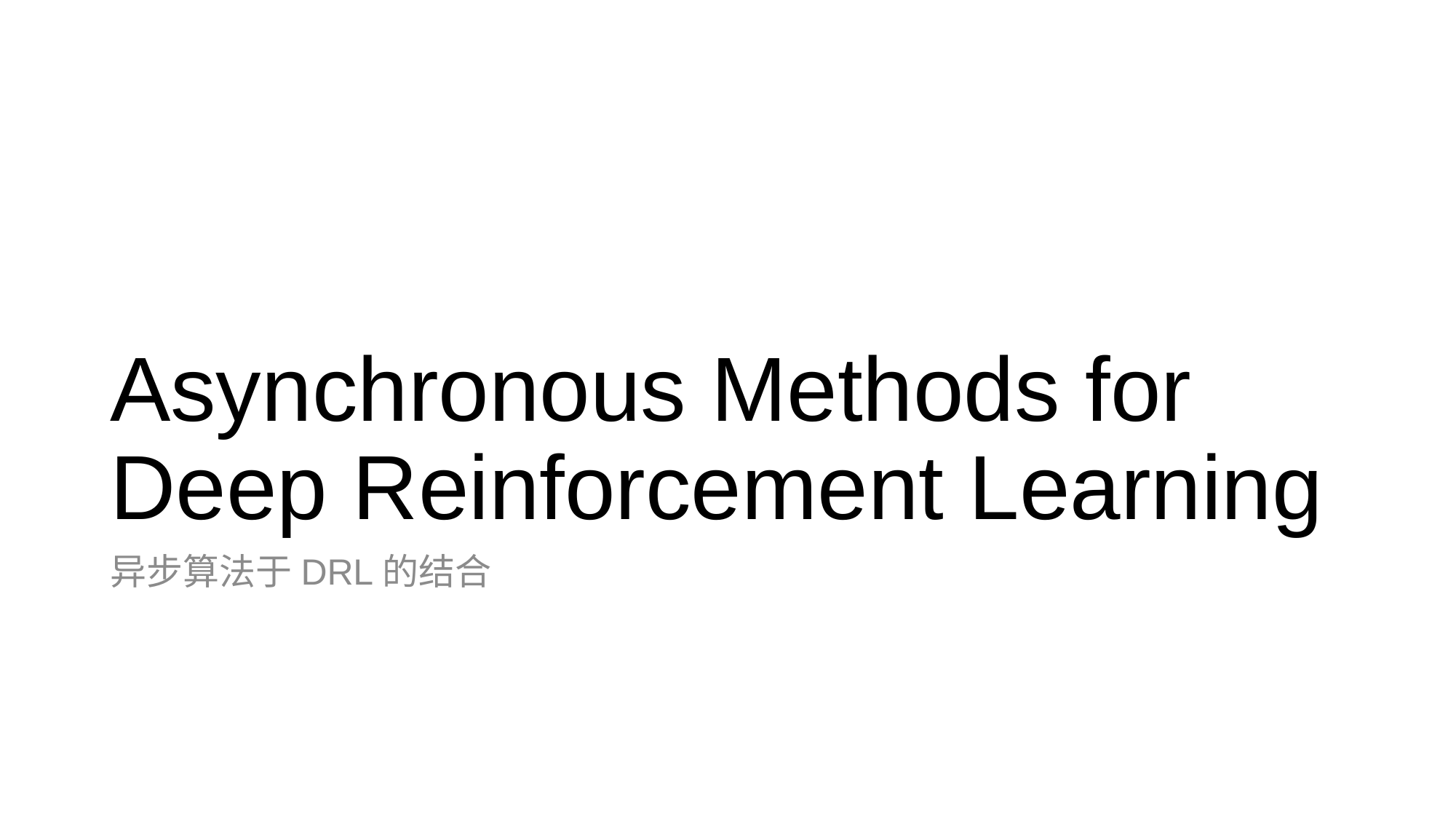

# Asynchronous Methods for Deep Reinforcement Learning
异步算法于DRL的结合